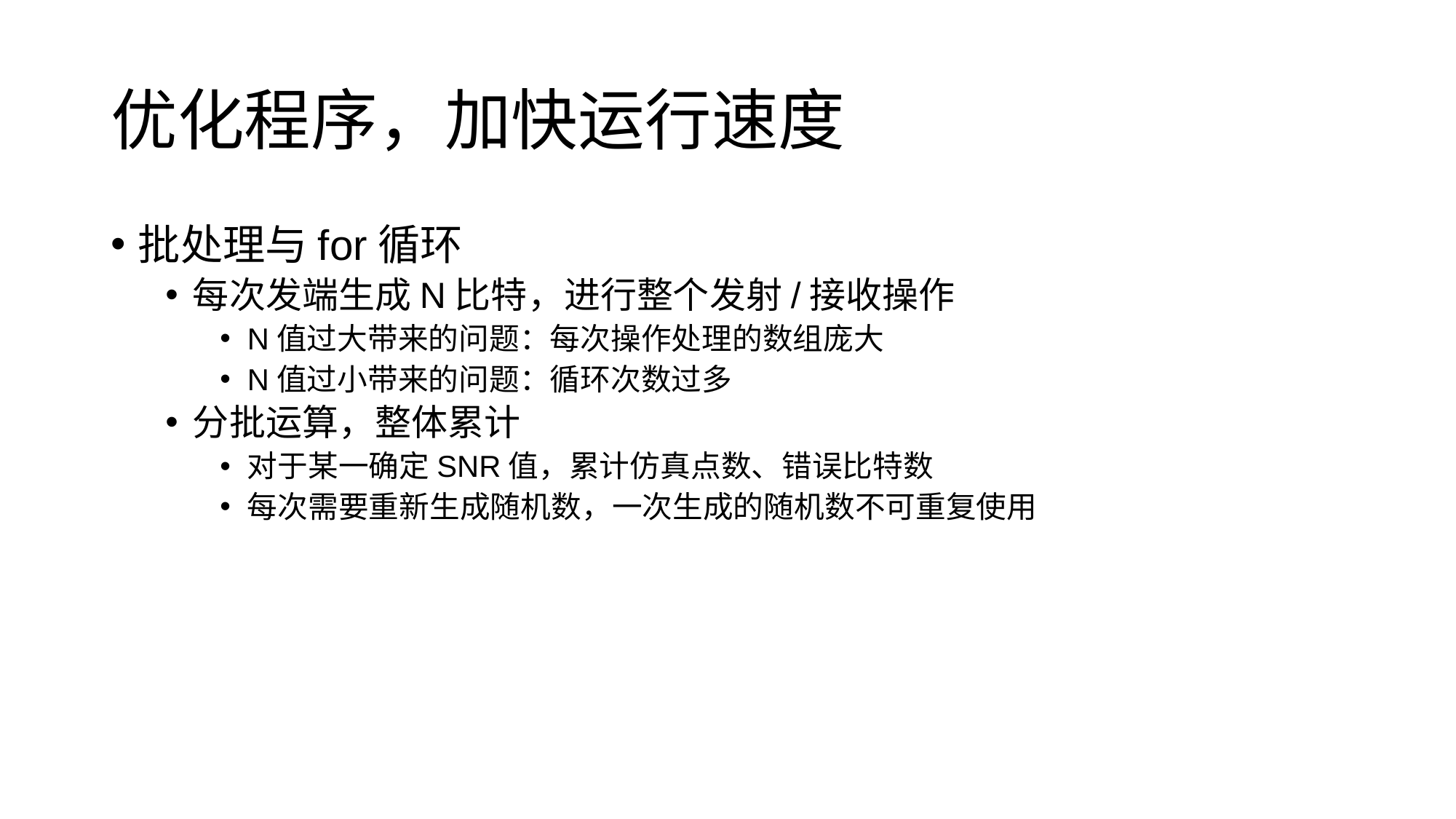

# 优化程序，加快运行速度
批处理与for循环
每次发端生成N比特，进行整个发射/接收操作
N值过大带来的问题：每次操作处理的数组庞大
N值过小带来的问题：循环次数过多
分批运算，整体累计
对于某一确定SNR值，累计仿真点数、错误比特数
每次需要重新生成随机数，一次生成的随机数不可重复使用